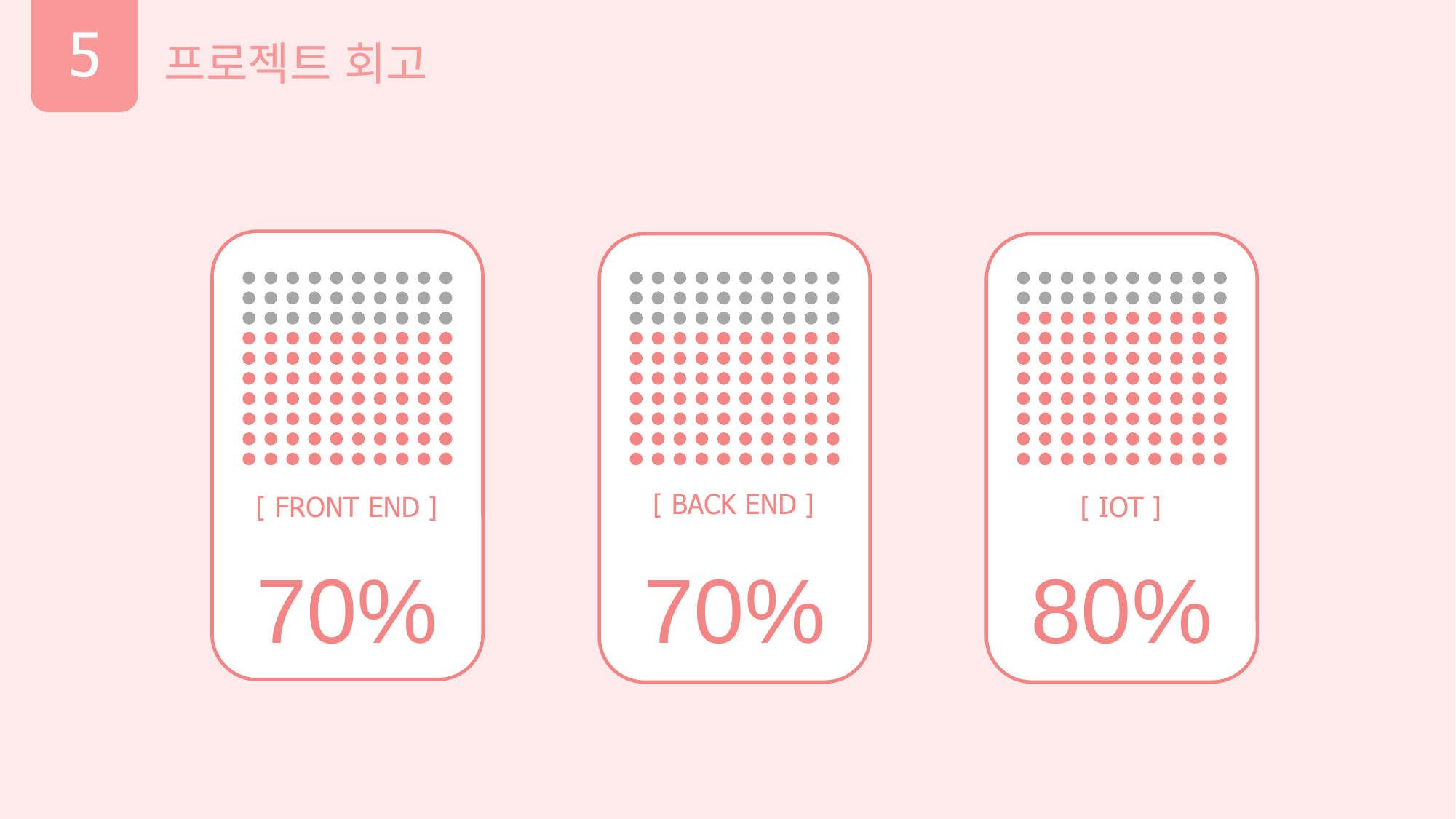

5
프로젝트 회고

[ BACK END ]
[ IOT ]
[ FRONT END ]
70%
70%
80%